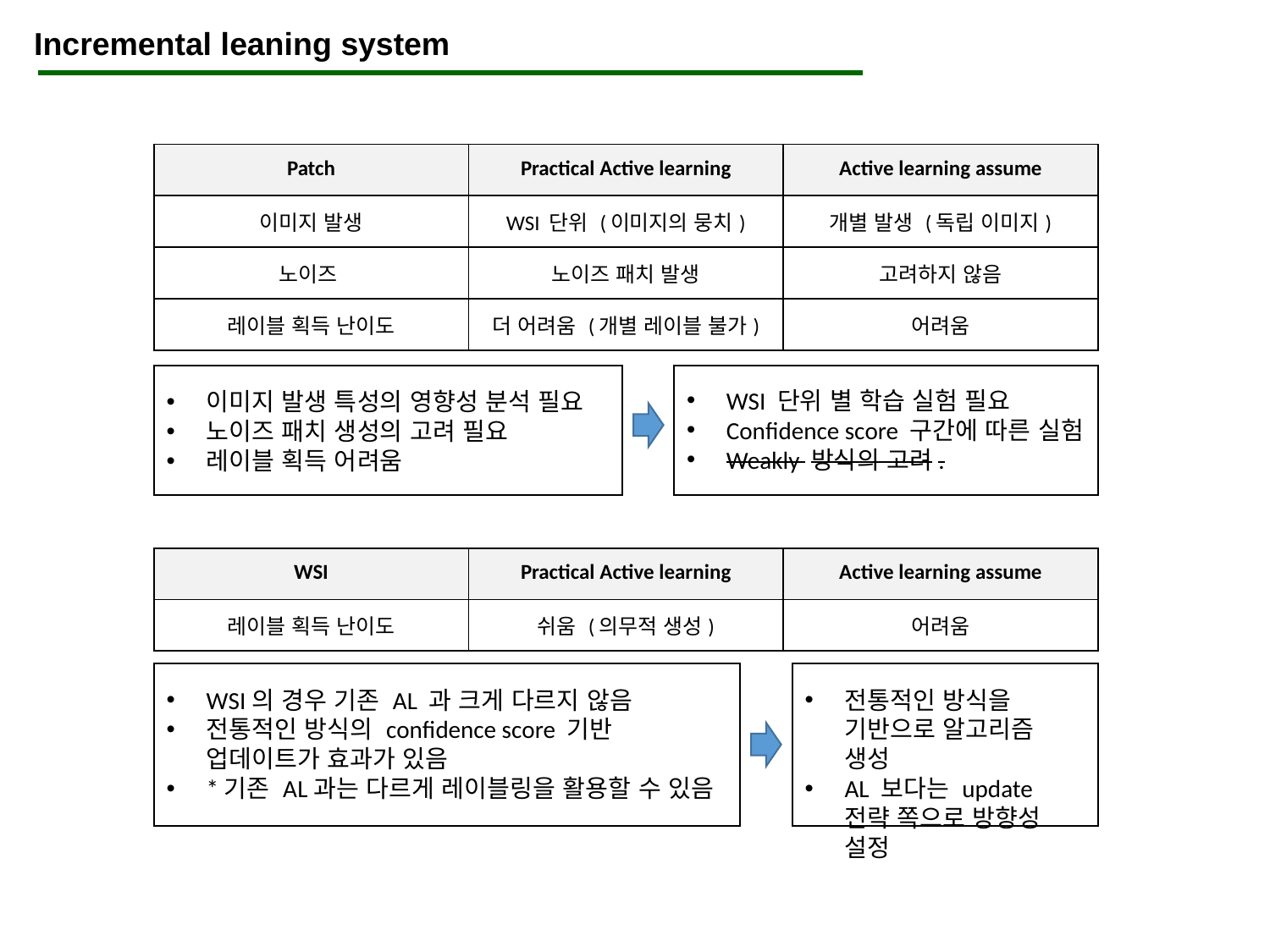

Incremental leaning system
| Patch | Practical Active learning | Active learning assume |
| --- | --- | --- |
| 이미지 발생 | WSI 단위 (이미지의 뭉치) | 개별 발생 (독립 이미지) |
| 노이즈 | 노이즈 패치 발생 | 고려하지 않음 |
| 레이블 획득 난이도 | 더 어려움 (개별 레이블 불가) | 어려움 |

WSI 단위 별 학습 실험 필요
Confidence score 구간에 따른 실험
Weakly 방식의 고려.
이미지 발생 특성의 영향성 분석 필요
노이즈 패치 생성의 고려 필요
레이블 획득 어려움

| WSI | Practical Active learning | Active learning assume |
| --- | --- | --- |
| 레이블 획득 난이도 | 쉬움 (의무적 생성) | 어려움 |

WSI의 경우 기존 AL 과 크게 다르지 않음
전통적인 방식의 confidence score 기반 업데이트가 효과가 있음
*기존 AL과는 다르게 레이블링을 활용할 수 있음
전통적인 방식을 기반으로 알고리즘 생성
AL 보다는 update 전략 쪽으로 방향성 설정